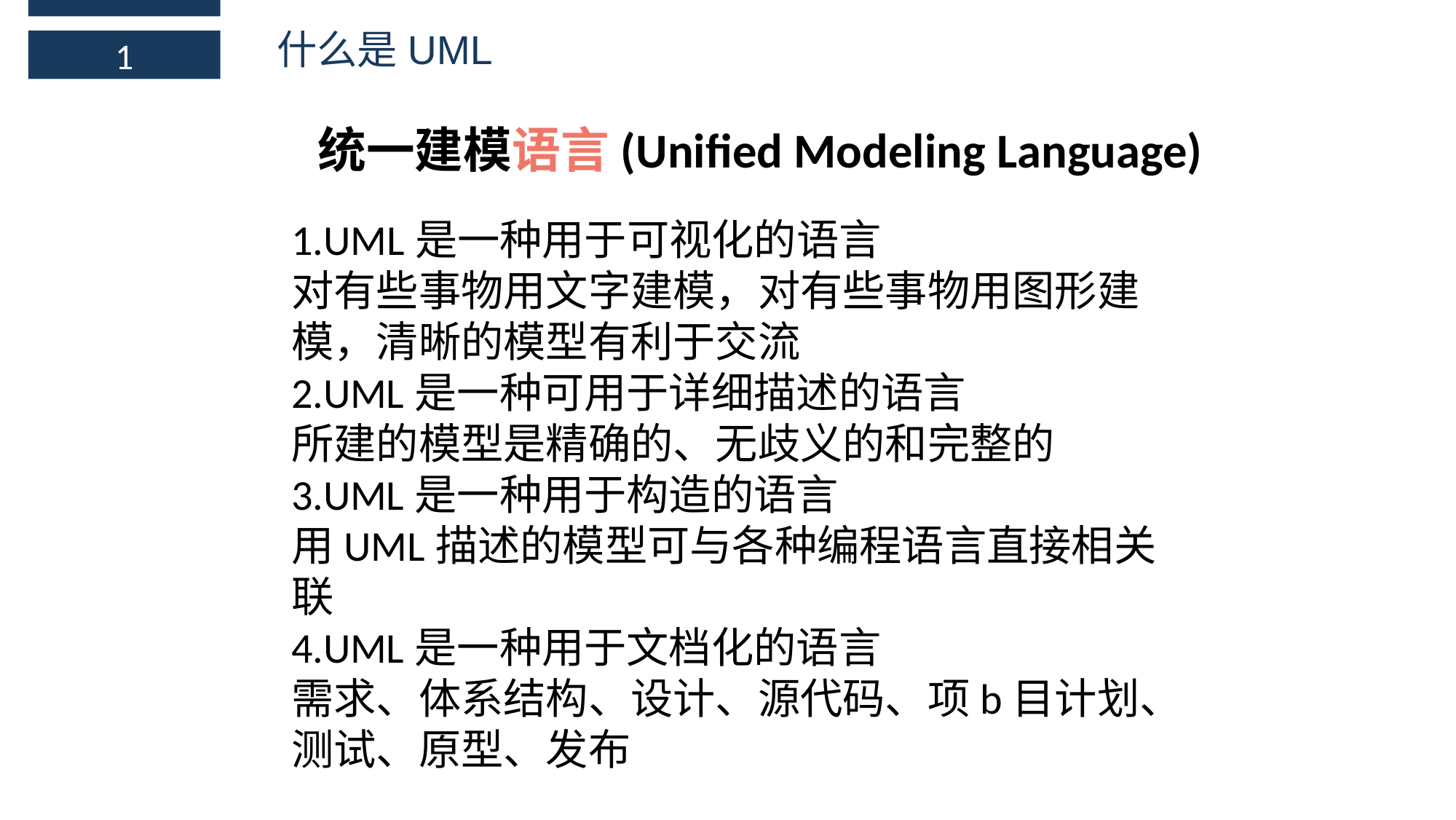

什么是UML
1
统一建模语言(Unified Modeling Language)
1.UML是一种用于可视化的语言
对有些事物用文字建模，对有些事物用图形建模，清晰的模型有利于交流
2.UML是一种可用于详细描述的语言
所建的模型是精确的、无歧义的和完整的
3.UML是一种用于构造的语言
用UML描述的模型可与各种编程语言直接相关联
4.UML是一种用于文档化的语言
需求、体系结构、设计、源代码、项b目计划、测试、原型、发布